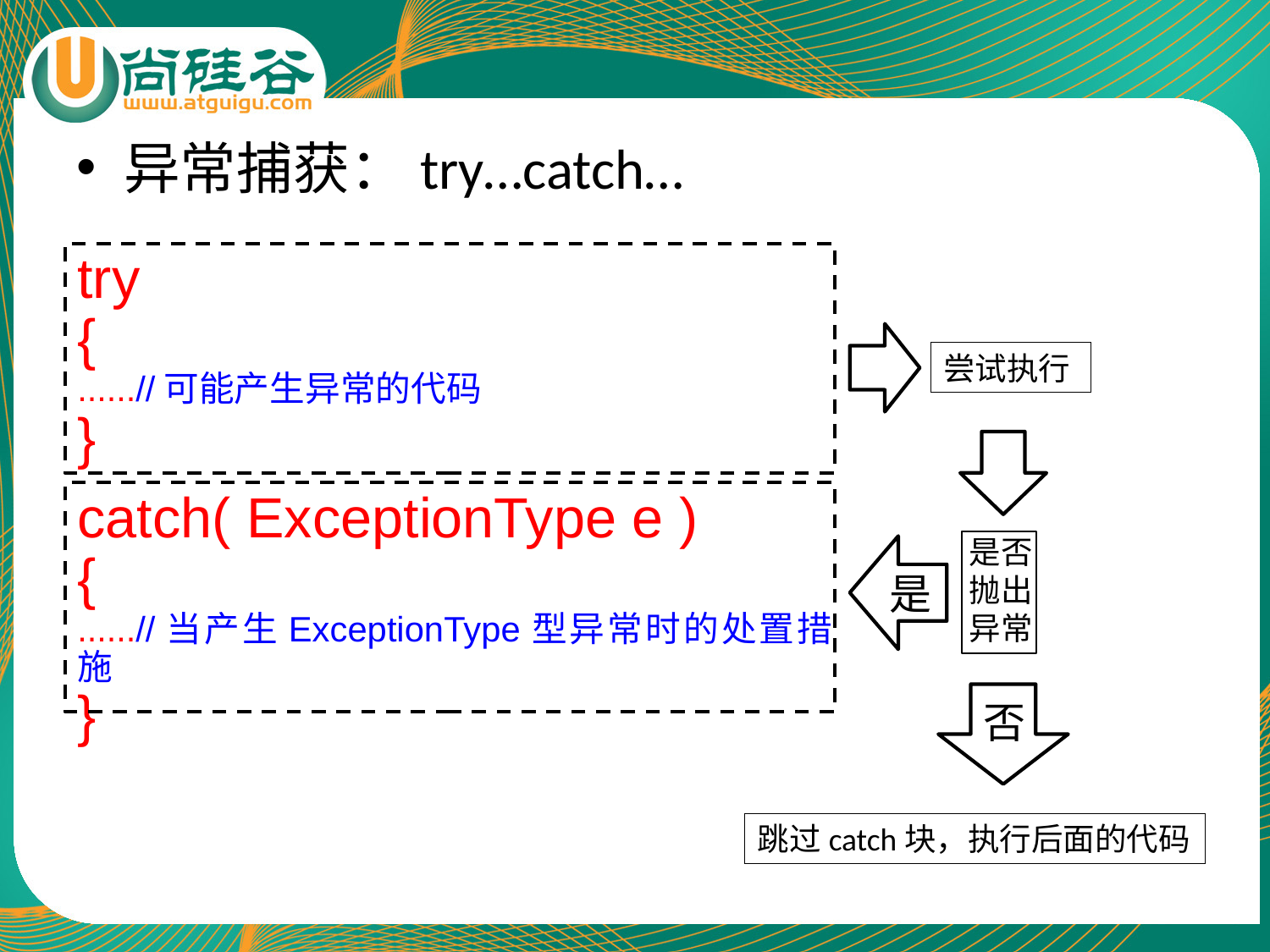

异常捕获：try…catch…
try
{
......//可能产生异常的代码
}

catch( ExceptionType e )
{
......//当产生ExceptionType型异常时的处置措施
}

尝试执行

是否抛出
异常

是
否
跳过catch块，执行后面的代码